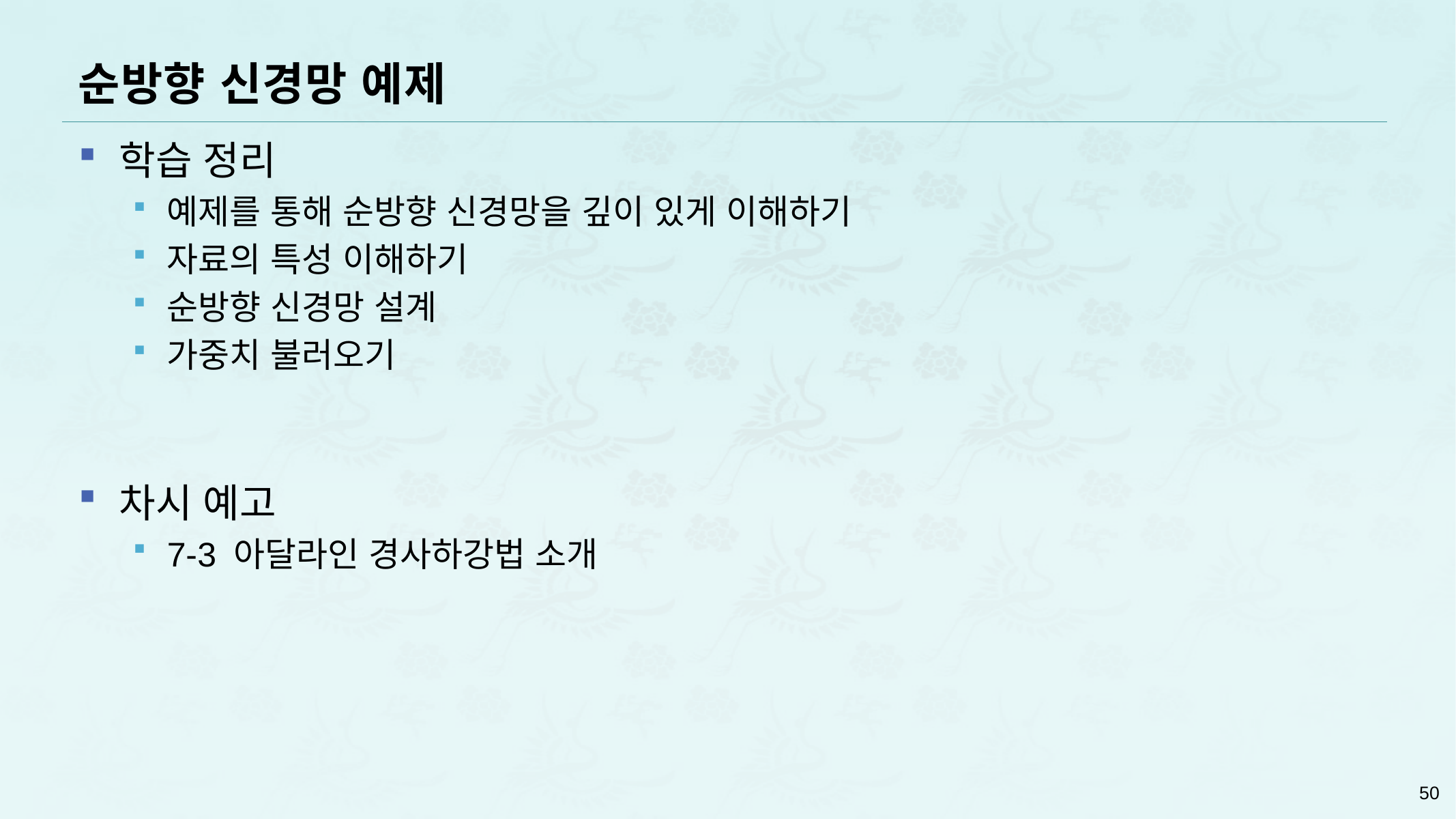

# 순방향 신경망 예제
학습 정리
예제를 통해 순방향 신경망을 깊이 있게 이해하기
자료의 특성 이해하기
순방향 신경망 설계
가중치 불러오기

차시 예고
7-3 아달라인 경사하강법 소개
50